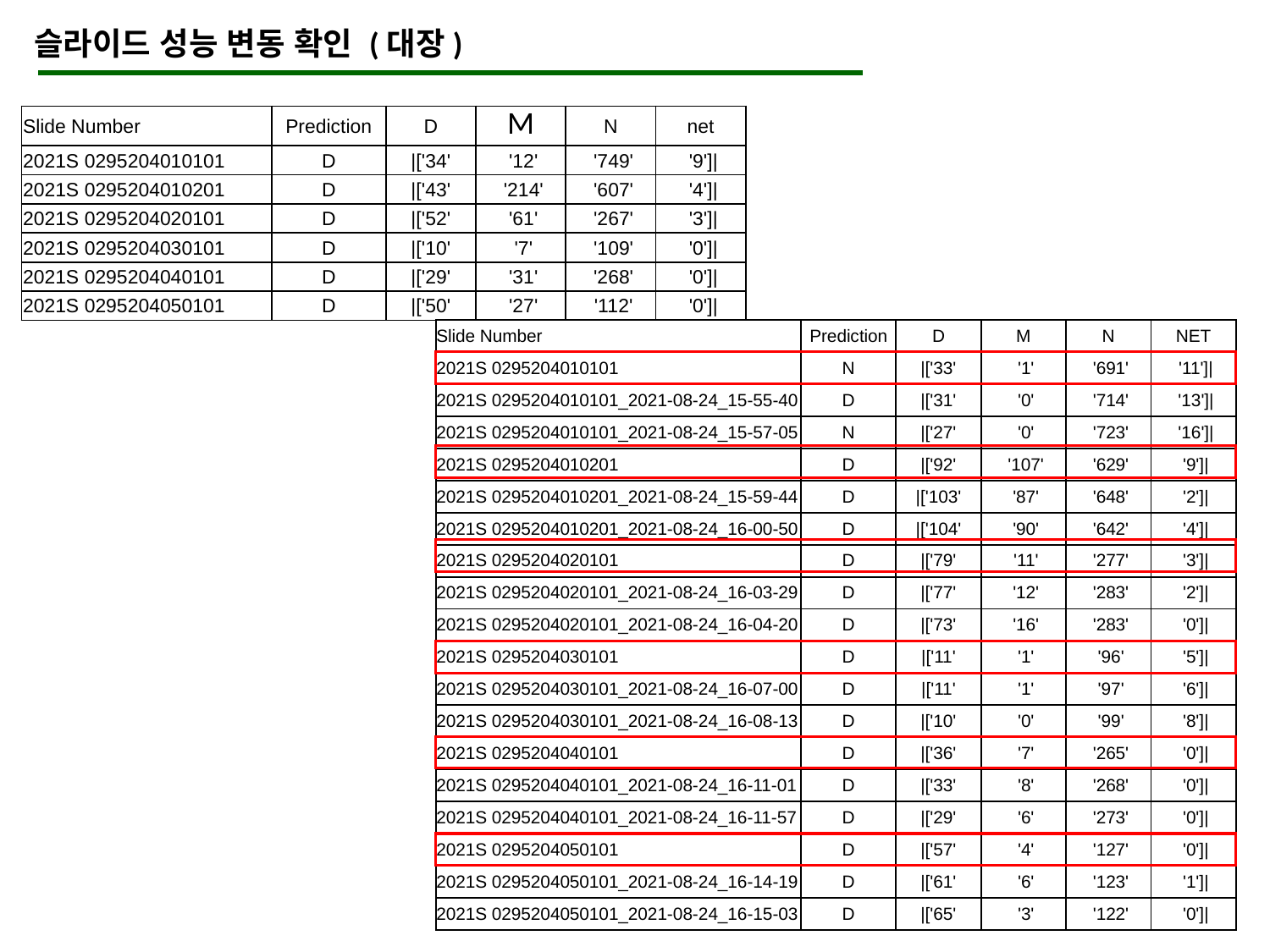

슬라이드 성능 변동 확인 (대장)
| Slide Number | Prediction | D | M | N | net |
| --- | --- | --- | --- | --- | --- |
| 2021S 0295204010101 | D | |['34' | '12' | '749' | '9']| |
| 2021S 0295204010201 | D | |['43' | '214' | '607' | '4']| |
| 2021S 0295204020101 | D | |['52' | '61' | '267' | '3']| |
| 2021S 0295204030101 | D | |['10' | '7' | '109' | '0']| |
| 2021S 0295204040101 | D | |['29' | '31' | '268' | '0']| |
| 2021S 0295204050101 | D | |['50' | '27' | '112' | '0']| |
| Slide Number | Prediction | D | M | N | NET |
| --- | --- | --- | --- | --- | --- |
| 2021S 0295204010101 | N | |['33' | '1' | '691' | '11']| |
| 2021S 0295204010101\_2021-08-24\_15-55-40 | D | |['31' | '0' | '714' | '13']| |
| 2021S 0295204010101\_2021-08-24\_15-57-05 | N | |['27' | '0' | '723' | '16']| |
| 2021S 0295204010201 | D | |['92' | '107' | '629' | '9']| |
| 2021S 0295204010201\_2021-08-24\_15-59-44 | D | |['103' | '87' | '648' | '2']| |
| 2021S 0295204010201\_2021-08-24\_16-00-50 | D | |['104' | '90' | '642' | '4']| |
| 2021S 0295204020101 | D | |['79' | '11' | '277' | '3']| |
| 2021S 0295204020101\_2021-08-24\_16-03-29 | D | |['77' | '12' | '283' | '2']| |
| 2021S 0295204020101\_2021-08-24\_16-04-20 | D | |['73' | '16' | '283' | '0']| |
| 2021S 0295204030101 | D | |['11' | '1' | '96' | '5']| |
| 2021S 0295204030101\_2021-08-24\_16-07-00 | D | |['11' | '1' | '97' | '6']| |
| 2021S 0295204030101\_2021-08-24\_16-08-13 | D | |['10' | '0' | '99' | '8']| |
| 2021S 0295204040101 | D | |['36' | '7' | '265' | '0']| |
| 2021S 0295204040101\_2021-08-24\_16-11-01 | D | |['33' | '8' | '268' | '0']| |
| 2021S 0295204040101\_2021-08-24\_16-11-57 | D | |['29' | '6' | '273' | '0']| |
| 2021S 0295204050101 | D | |['57' | '4' | '127' | '0']| |
| 2021S 0295204050101\_2021-08-24\_16-14-19 | D | |['61' | '6' | '123' | '1']| |
| 2021S 0295204050101\_2021-08-24\_16-15-03 | D | |['65' | '3' | '122' | '0']| |